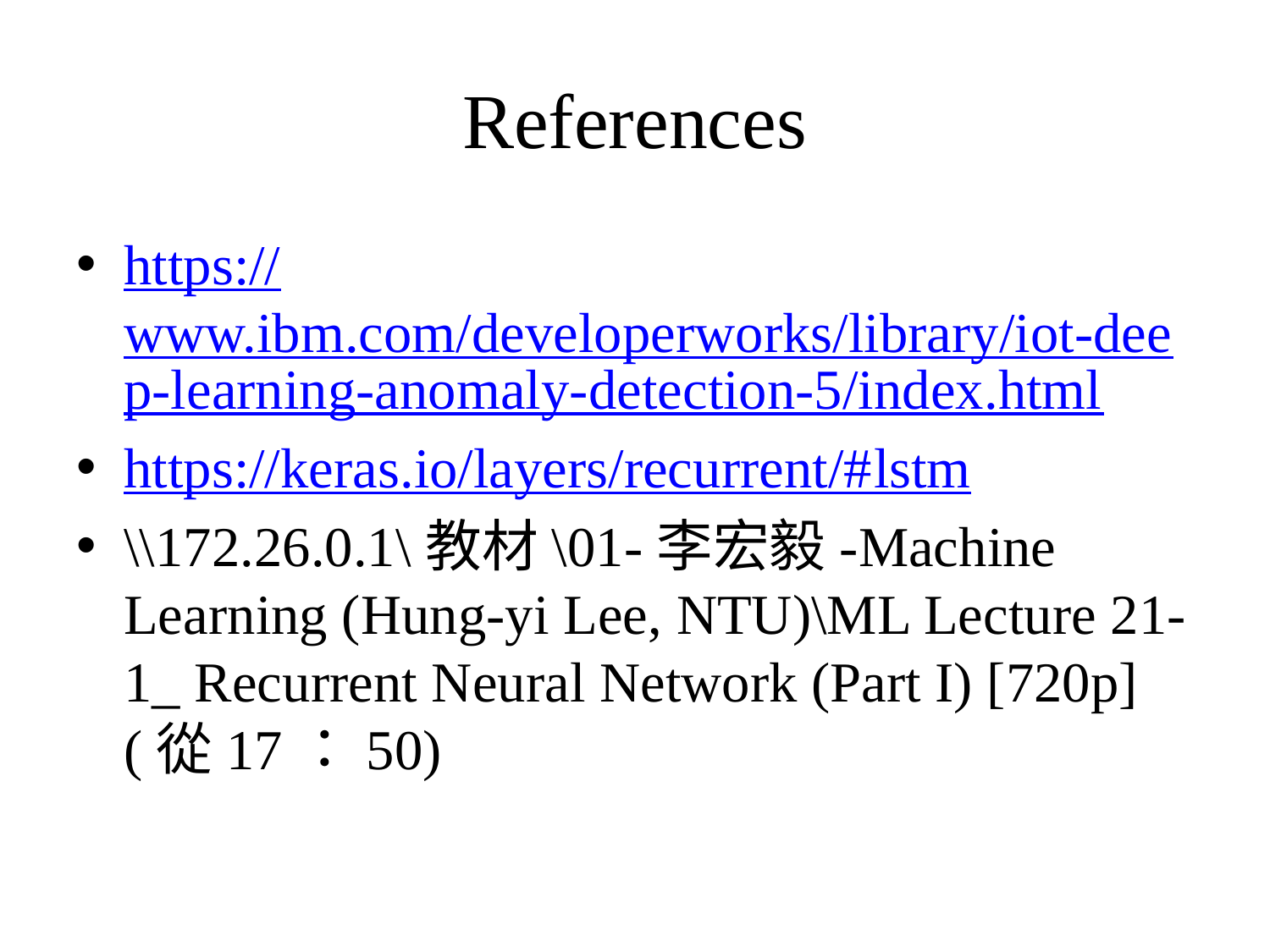

# References
https://www.ibm.com/developerworks/library/iot-deep-learning-anomaly-detection-5/index.html
https://keras.io/layers/recurrent/#lstm
\\172.26.0.1\教材\01-李宏毅-Machine Learning (Hung-yi Lee, NTU)\ML Lecture 21-1_ Recurrent Neural Network (Part I) [720p](從17：50)